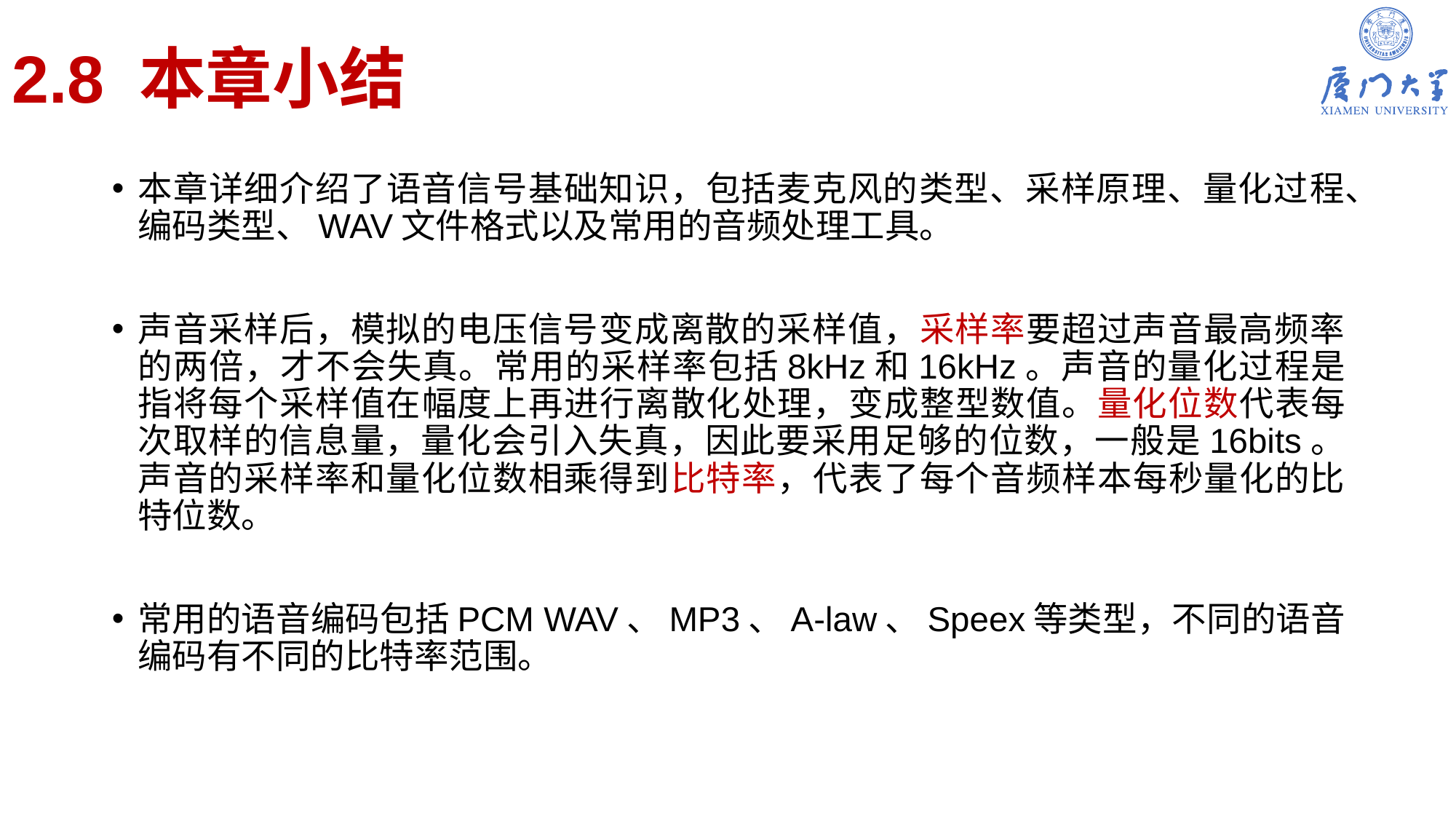

# 2.8 本章小结
本章详细介绍了语音信号基础知识，包括麦克风的类型、采样原理、量化过程、编码类型、WAV文件格式以及常用的音频处理工具。

声音采样后，模拟的电压信号变成离散的采样值，采样率要超过声音最高频率的两倍，才不会失真。常用的采样率包括8kHz和16kHz。声音的量化过程是指将每个采样值在幅度上再进行离散化处理，变成整型数值。量化位数代表每次取样的信息量，量化会引入失真，因此要采用足够的位数，一般是16bits。声音的采样率和量化位数相乘得到比特率，代表了每个音频样本每秒量化的比特位数。

常用的语音编码包括PCM WAV、MP3、A-law、Speex等类型，不同的语音编码有不同的比特率范围。